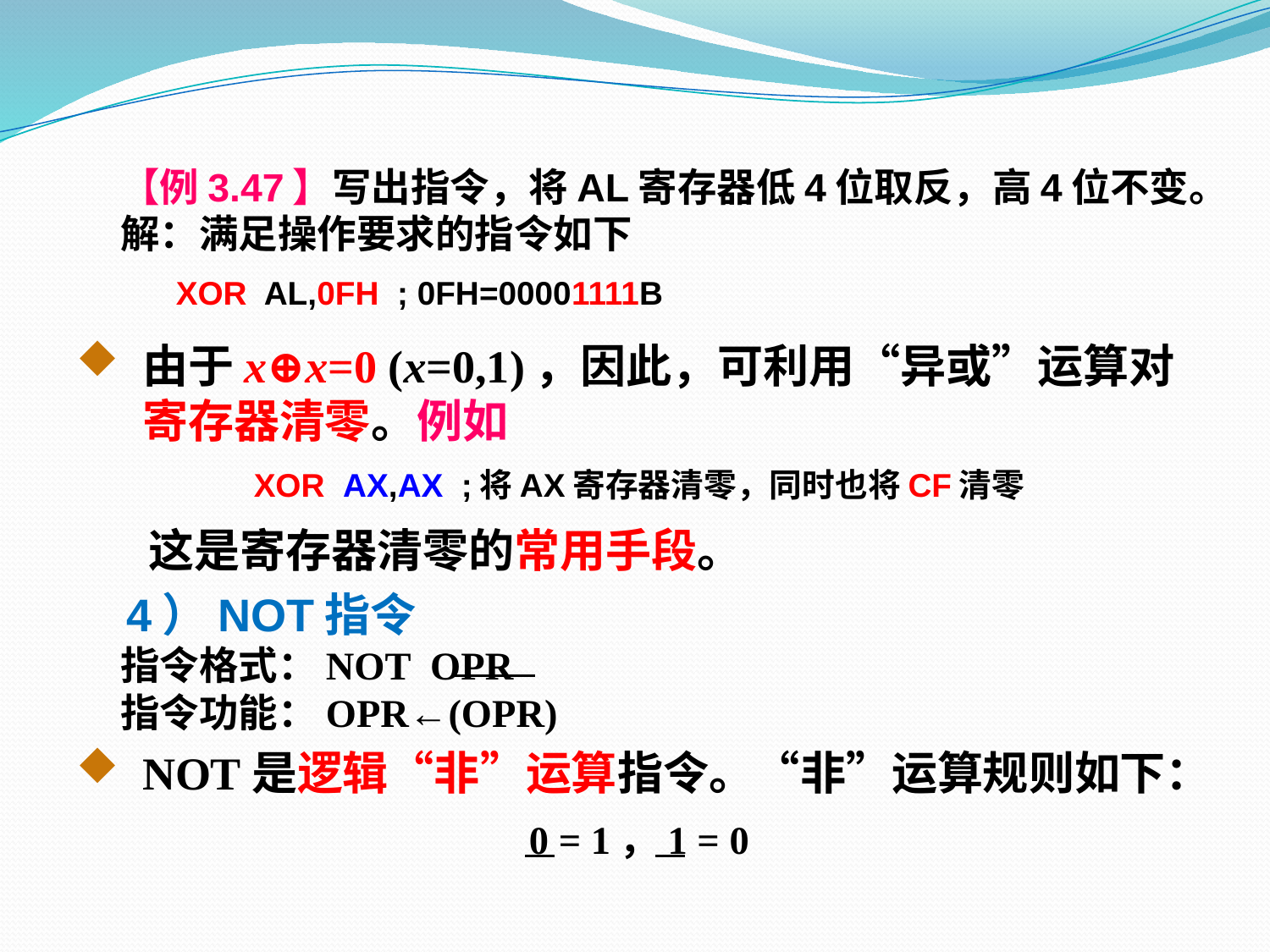

【例3.47】写出指令，将AL寄存器低4位取反，高4位不变。
    解：满足操作要求的指令如下

           XOR  AL,0FH  ; 0FH=00001111B

由于x⊕x=0 (x=0,1)，因此，可利用“异或”运算对寄存器清零。例如

XOR  AX,AX  ;将AX寄存器清零，同时也将CF清零

      这是寄存器清零的常用手段。
    4）NOT指令
    指令格式：NOT  OPR
    指令功能：OPR←(OPR)
NOT是逻辑“非”运算指令。“非”运算规则如下：

0 = 1，1 = 0